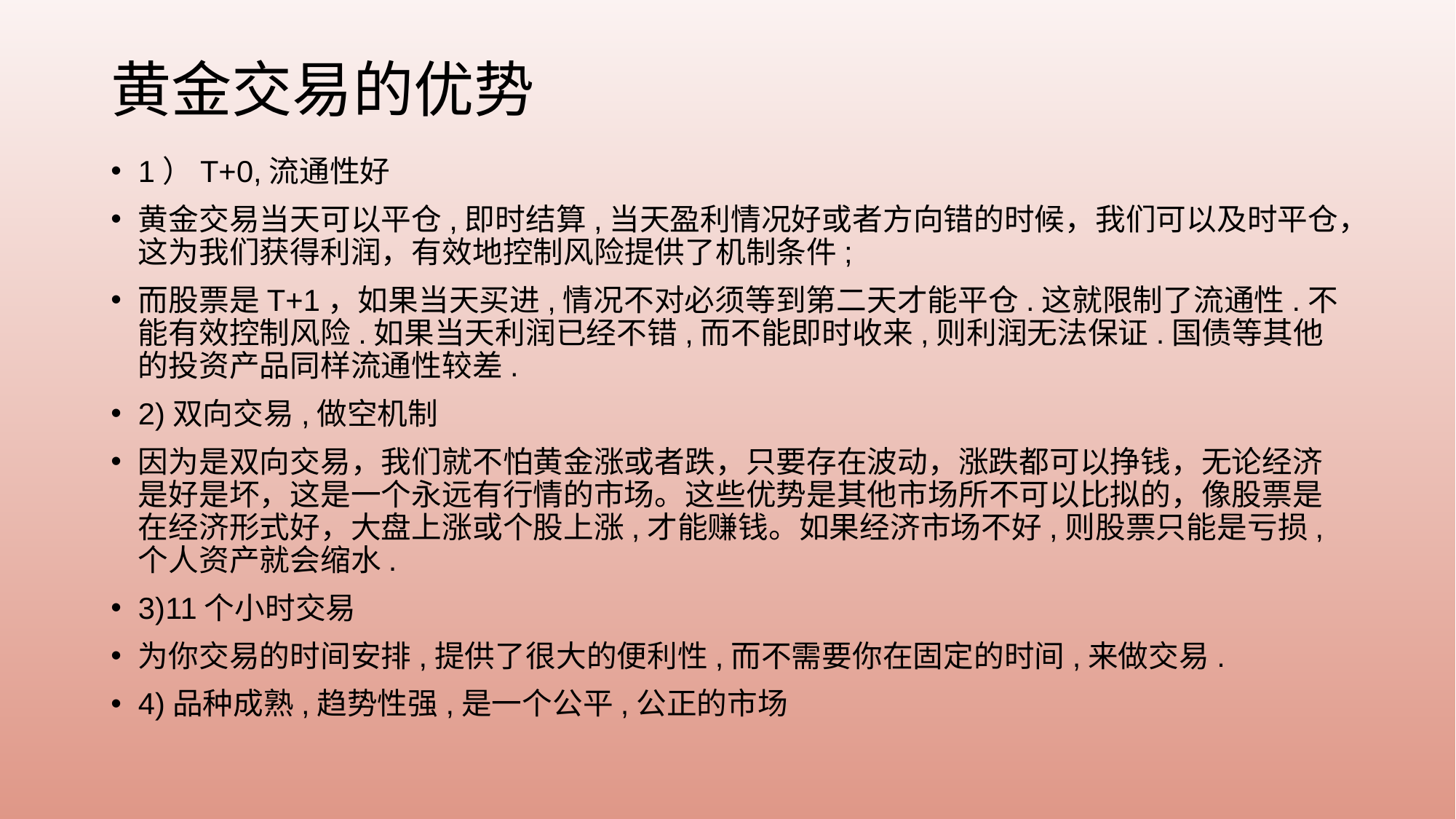

# 黄金交易的优势
1）T+0,流通性好
黄金交易当天可以平仓,即时结算,当天盈利情况好或者方向错的时候，我们可以及时平仓，这为我们获得利润，有效地控制风险提供了机制条件;
而股票是T+1，如果当天买进,情况不对必须等到第二天才能平仓.这就限制了流通性.不能有效控制风险.如果当天利润已经不错,而不能即时收来,则利润无法保证.国债等其他的投资产品同样流通性较差.
2)双向交易,做空机制
因为是双向交易，我们就不怕黄金涨或者跌，只要存在波动，涨跌都可以挣钱，无论经济是好是坏，这是一个永远有行情的市场。这些优势是其他市场所不可以比拟的，像股票是在经济形式好，大盘上涨或个股上涨,才能赚钱。如果经济市场不好,则股票只能是亏损,个人资产就会缩水.
3)11个小时交易
为你交易的时间安排,提供了很大的便利性,而不需要你在固定的时间,来做交易.
4)品种成熟,趋势性强,是一个公平,公正的市场